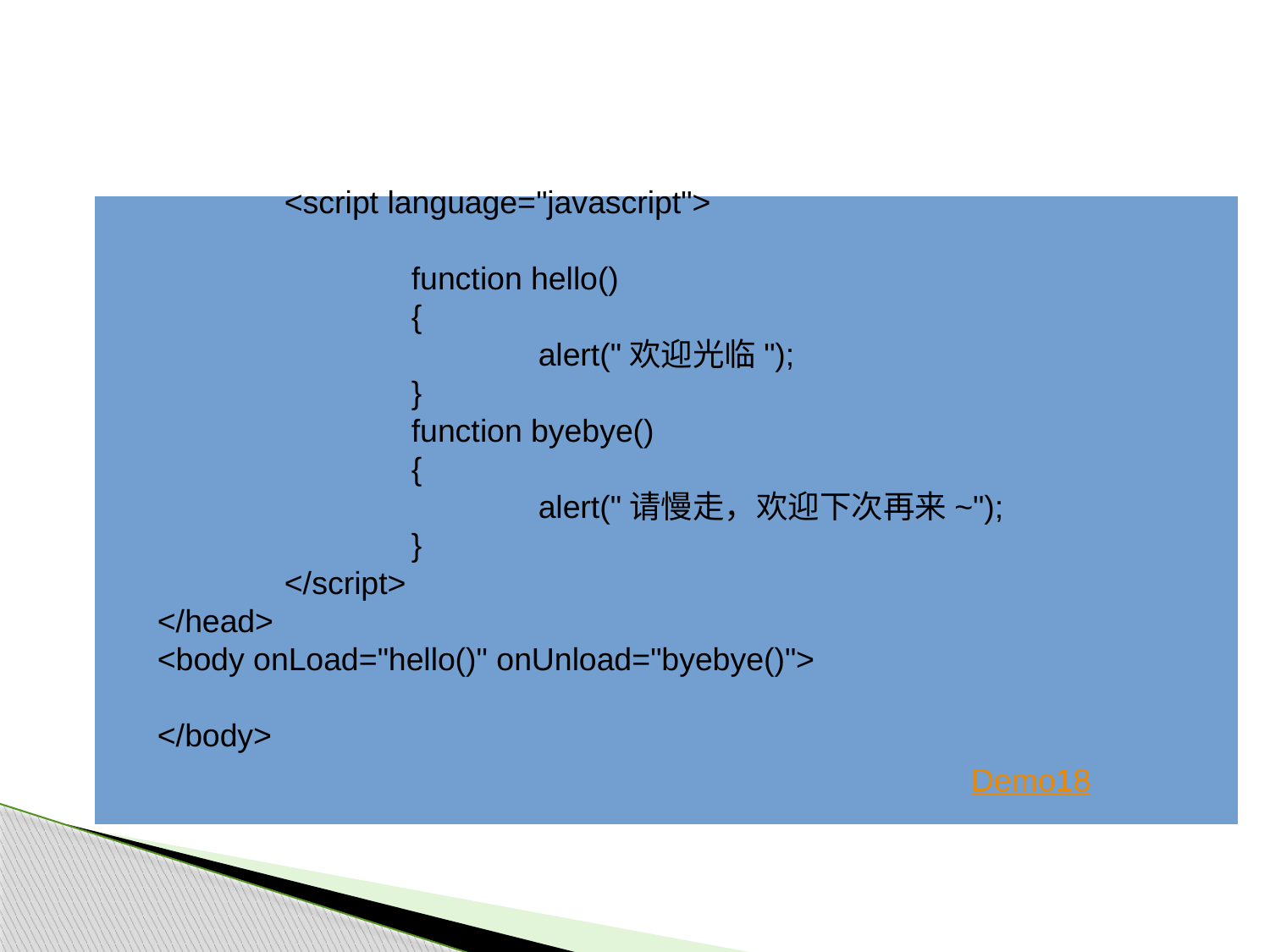

#
	<script language="javascript">

		function hello()
		{
			alert("欢迎光临");
		}
		function byebye()
		{
			alert("请慢走，欢迎下次再来~");
		}
	</script>
</head>
<body onLoad="hello()" onUnload="byebye()">

</body>

Demo18